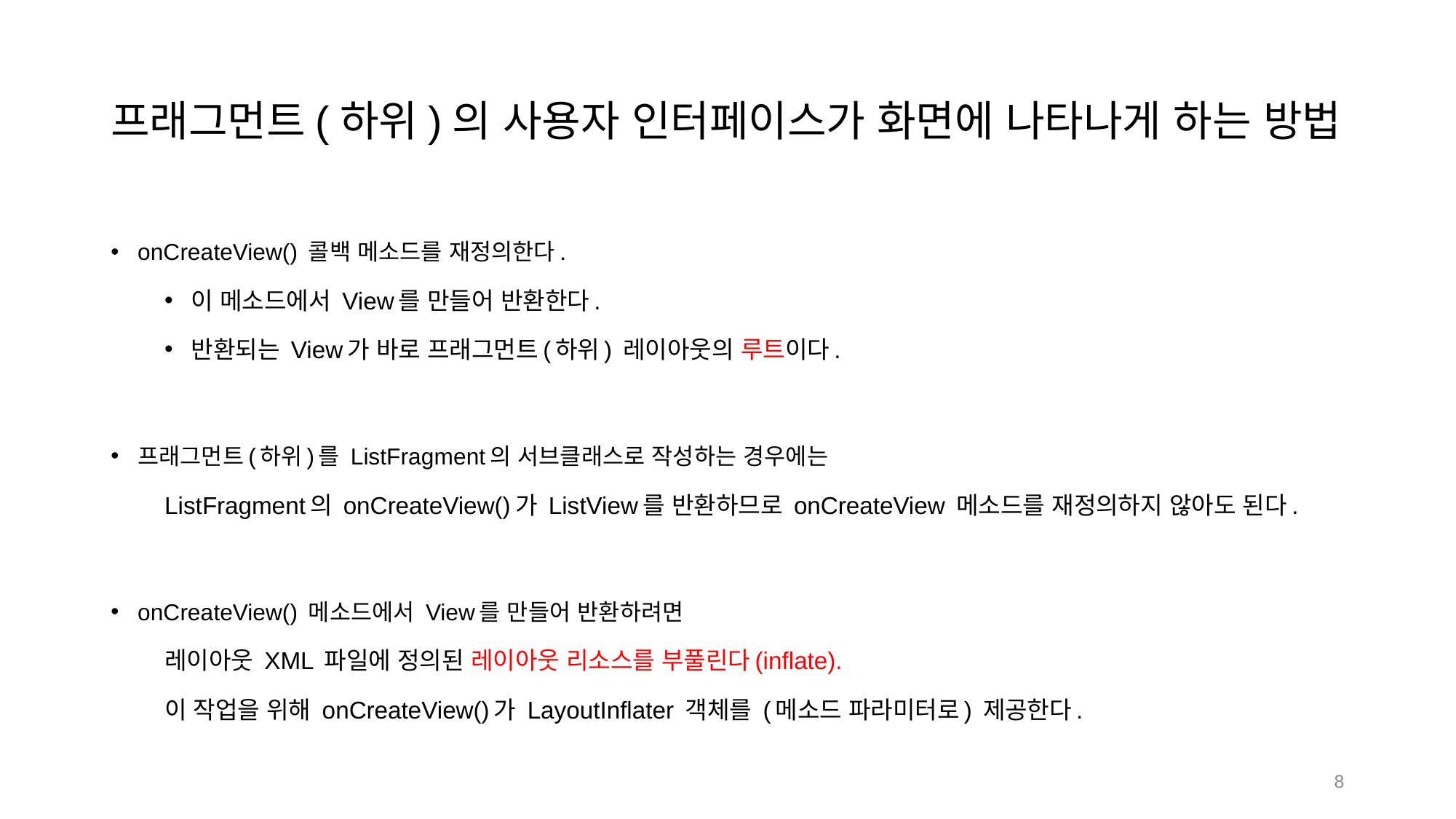

# 프래그먼트(하위)의 사용자 인터페이스가 화면에 나타나게 하는 방법
onCreateView() 콜백 메소드를 재정의한다.
이 메소드에서 View를 만들어 반환한다.
반환되는 View가 바로 프래그먼트(하위) 레이아웃의 루트이다.

프래그먼트(하위)를 ListFragment의 서브클래스로 작성하는 경우에는
ListFragment의 onCreateView()가 ListView를 반환하므로 onCreateView 메소드를 재정의하지 않아도 된다.

onCreateView() 메소드에서 View를 만들어 반환하려면
레이아웃 XML 파일에 정의된 레이아웃 리소스를 부풀린다(inflate).
이 작업을 위해 onCreateView()가 LayoutInflater 객체를 (메소드 파라미터로) 제공한다.
8